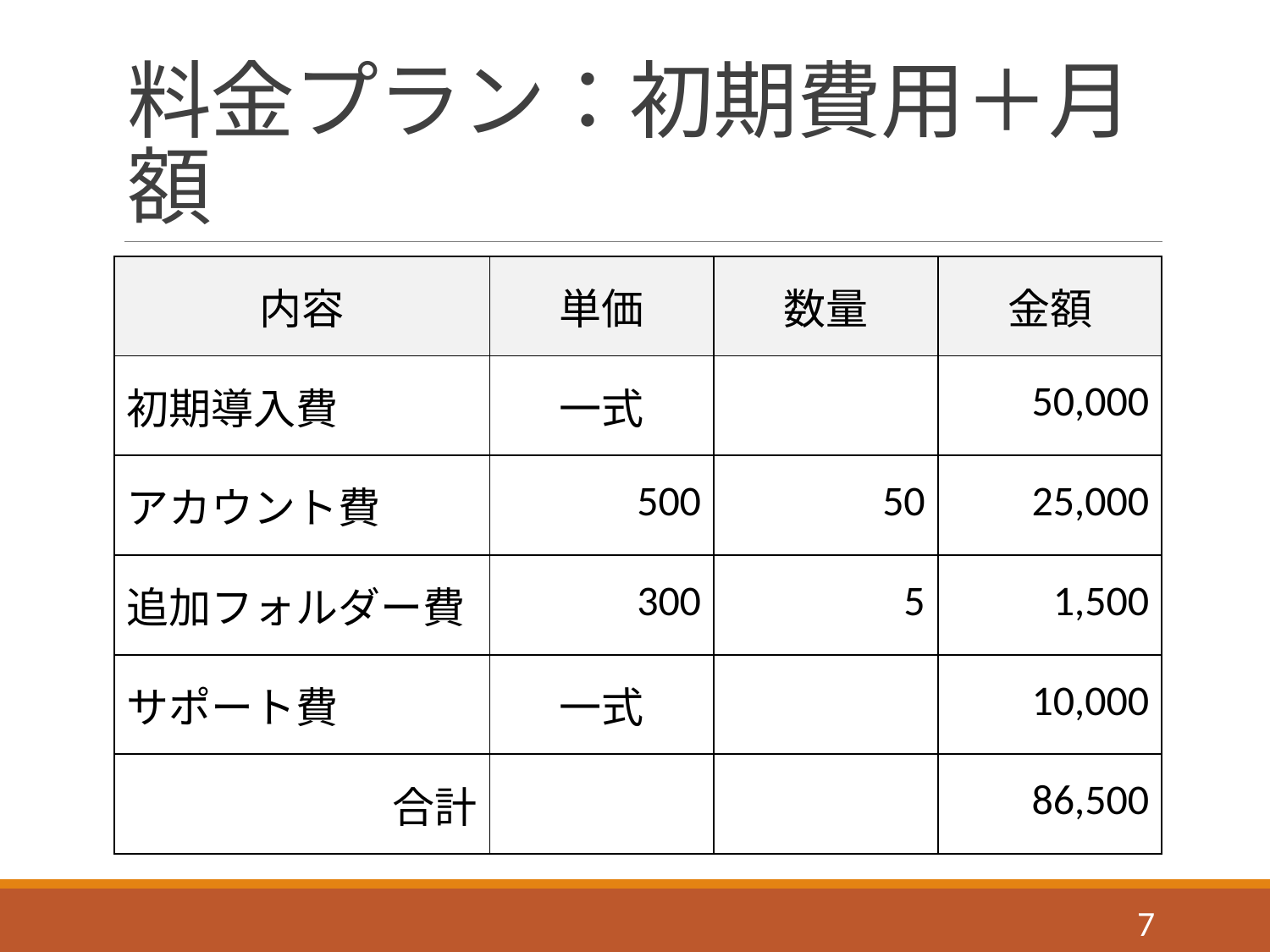

# 料金プラン：初期費用＋月額
| 内容 | 単価 | 数量 | 金額 |
| --- | --- | --- | --- |
| 初期導入費 | 一式 |  | 50,000 |
| アカウント費 | 500 | 50 | 25,000 |
| 追加フォルダー費 | 300 | 5 | 1,500 |
| サポート費 | 一式 |  | 10,000 |
| 合計 |  |  | 86,500 |
7